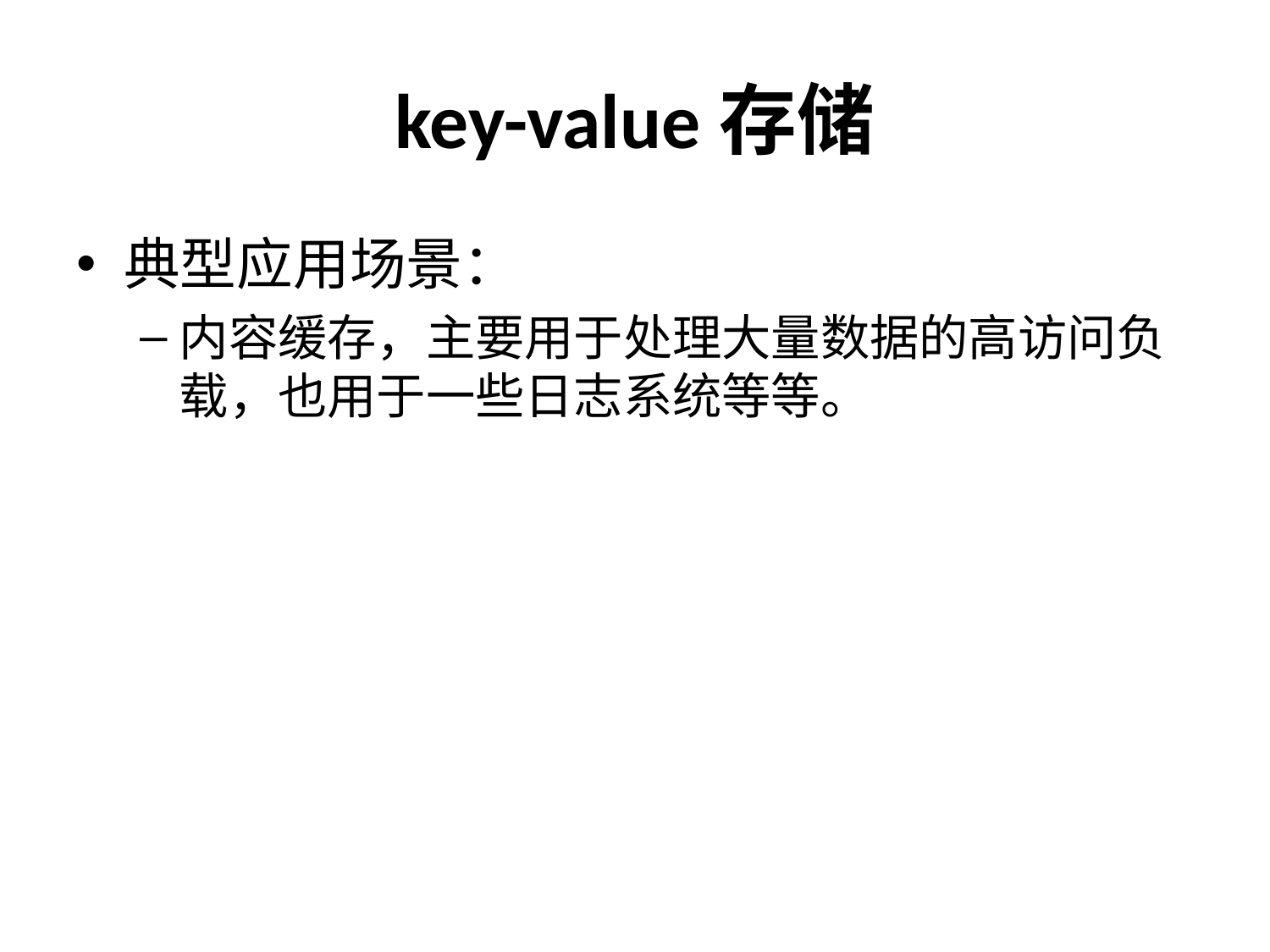

# key-value存储
典型应用场景：
内容缓存，主要用于处理大量数据的高访问负载，也用于一些日志系统等等。